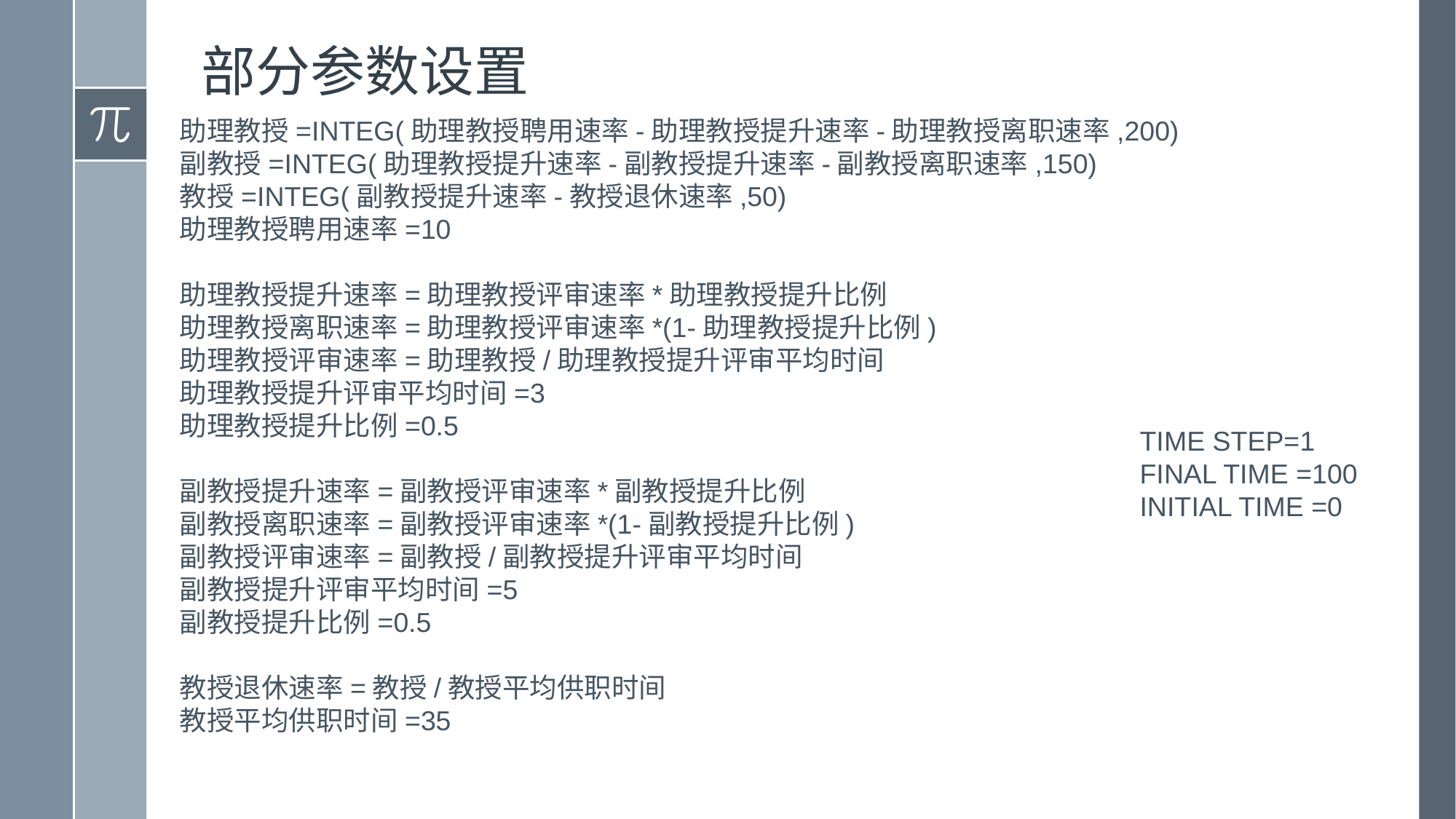

# 部分参数设置
助理教授=INTEG(助理教授聘用速率-助理教授提升速率-助理教授离职速率,200)
副教授=INTEG(助理教授提升速率-副教授提升速率-副教授离职速率,150)
教授=INTEG(副教授提升速率-教授退休速率,50)
助理教授聘用速率=10

助理教授提升速率=助理教授评审速率*助理教授提升比例
助理教授离职速率=助理教授评审速率*(1-助理教授提升比例)
助理教授评审速率=助理教授/助理教授提升评审平均时间
助理教授提升评审平均时间=3
助理教授提升比例=0.5

副教授提升速率=副教授评审速率*副教授提升比例
副教授离职速率=副教授评审速率*(1-副教授提升比例)
副教授评审速率=副教授/副教授提升评审平均时间
副教授提升评审平均时间=5
副教授提升比例=0.5

教授退休速率=教授/教授平均供职时间
教授平均供职时间=35
TIME STEP=1
FINAL TIME =100
INITIAL TIME =0